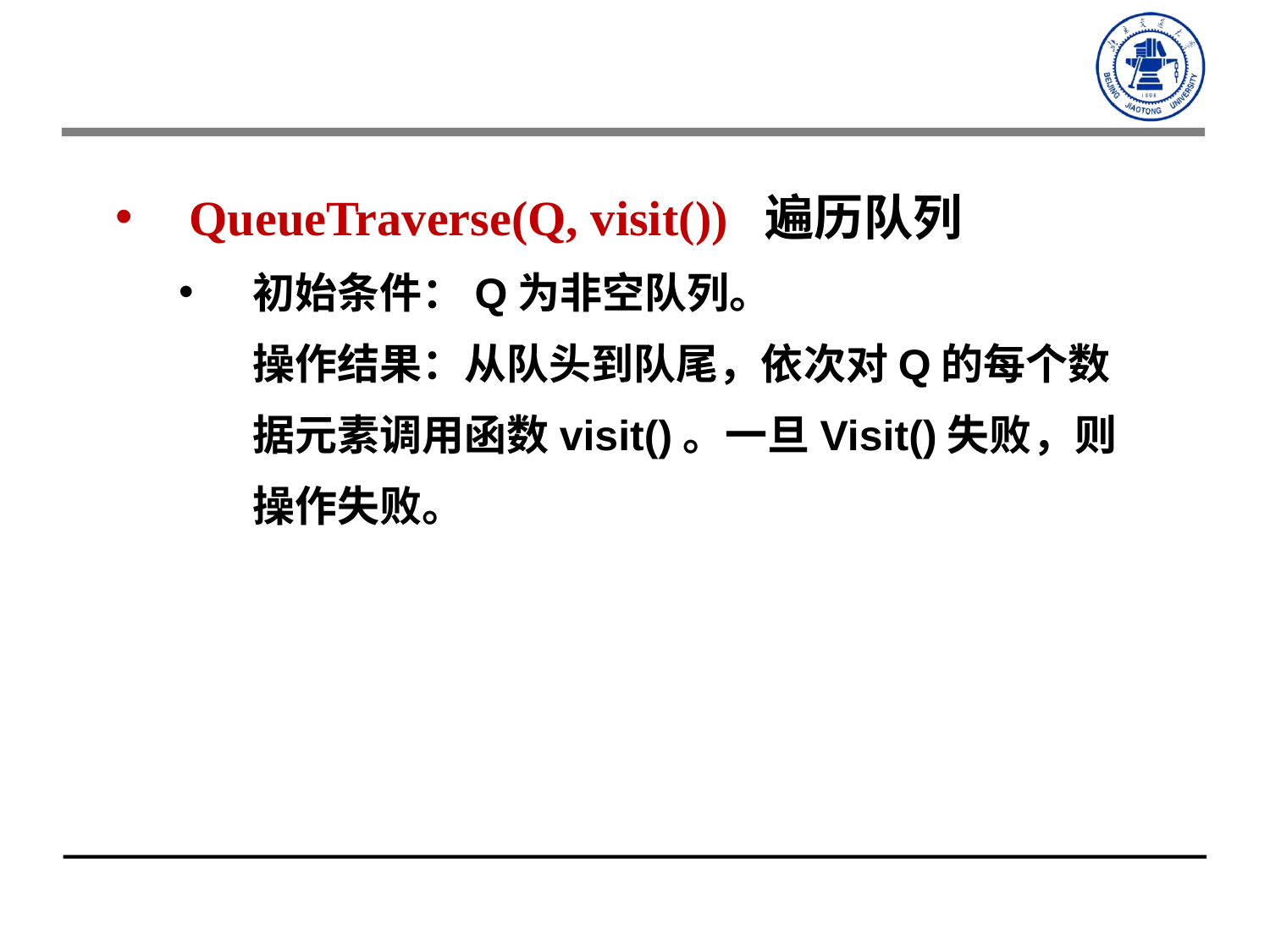

QueueTraverse(Q, visit())  遍历队列
初始条件：Q为非空队列。
操作结果：从队头到队尾，依次对Q的每个数据元素调用函数visit()。一旦Visit()失败，则操作失败。